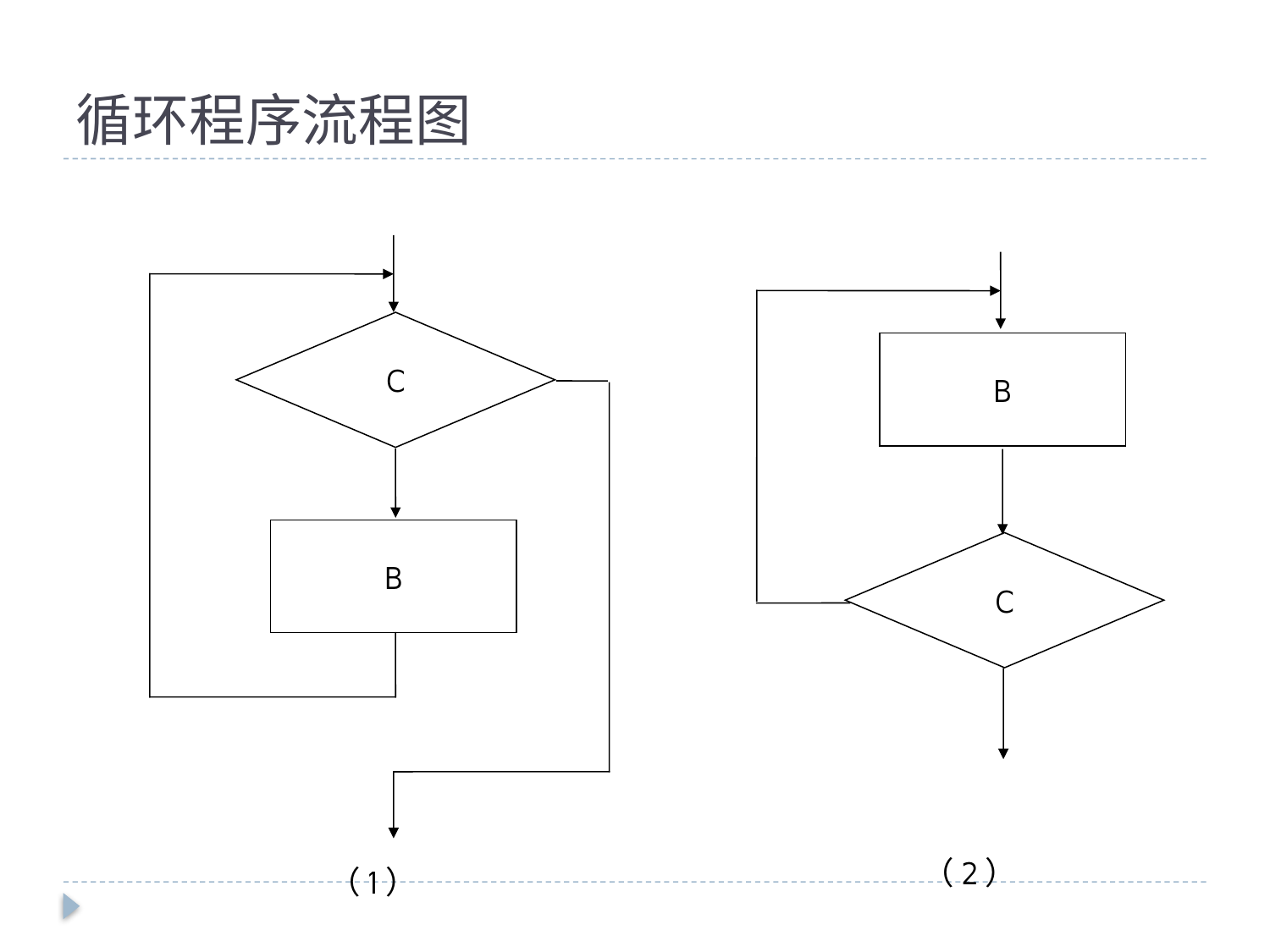

# 循环程序流程图

C
B

B
C

（2）
（1）